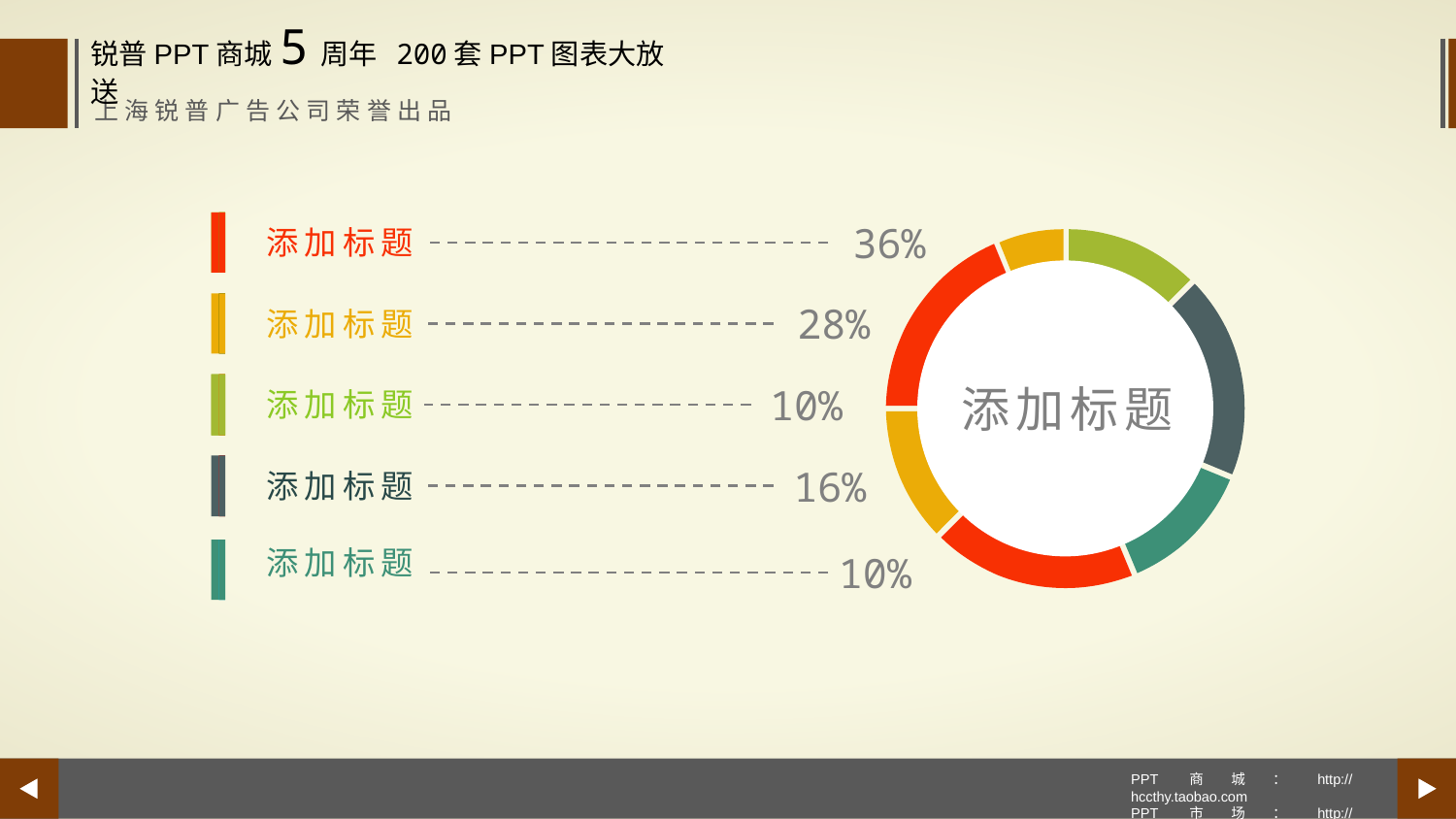

36%

添加标题

28%

添加标题
添加标题
10%

添加标题
16%

添加标题
添加标题

10%